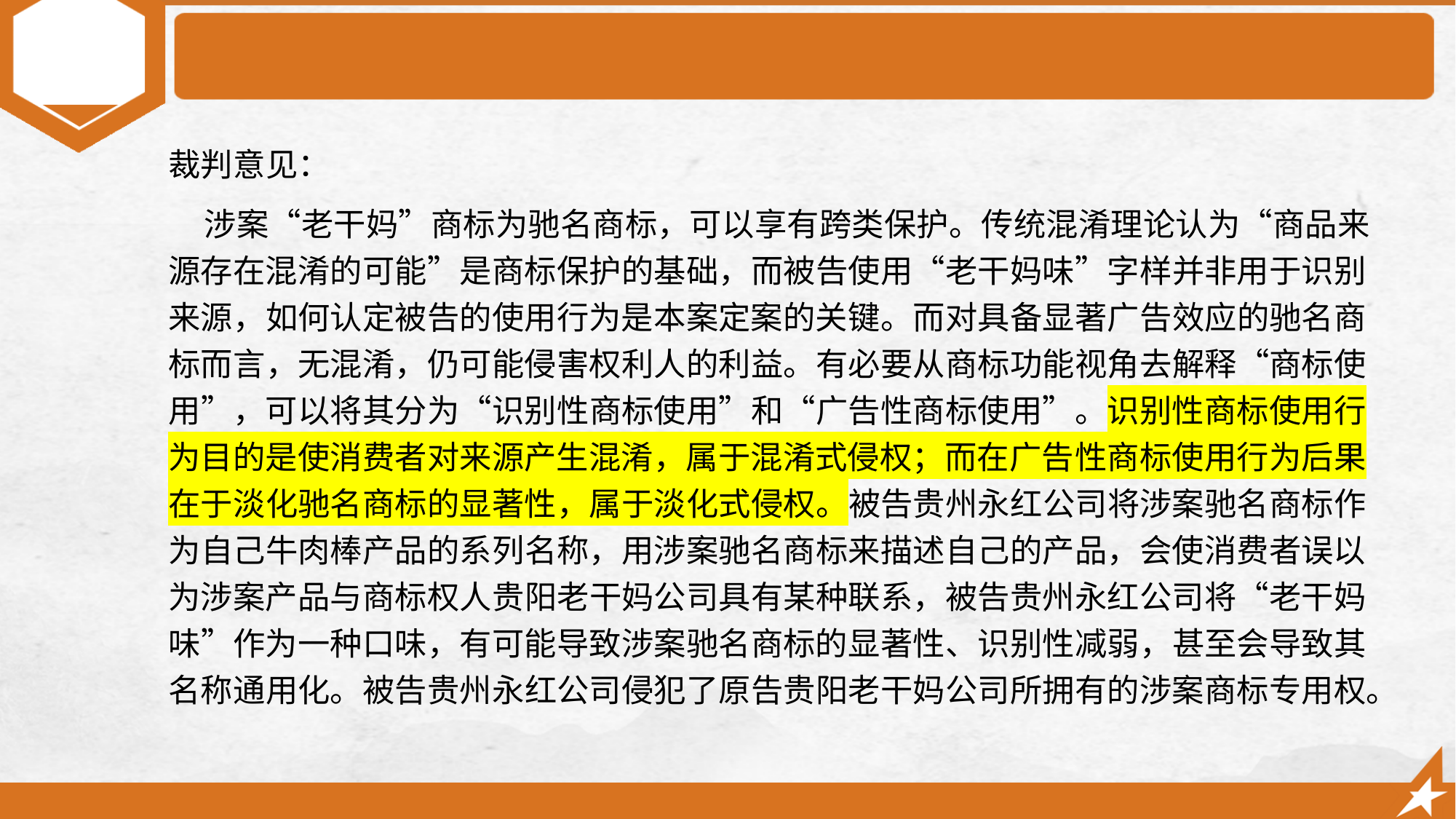

裁判意见：
    涉案“老干妈”商标为驰名商标，可以享有跨类保护。传统混淆理论认为“商品来源存在混淆的可能”是商标保护的基础，而被告使用“老干妈味”字样并非用于识别来源，如何认定被告的使用行为是本案定案的关键。而对具备显著广告效应的驰名商标而言，无混淆，仍可能侵害权利人的利益。有必要从商标功能视角去解释“商标使用”，可以将其分为“识别性商标使用”和“广告性商标使用”。识别性商标使用行为目的是使消费者对来源产生混淆，属于混淆式侵权；而在广告性商标使用行为后果在于淡化驰名商标的显著性，属于淡化式侵权。被告贵州永红公司将涉案驰名商标作为自己牛肉棒产品的系列名称，用涉案驰名商标来描述自己的产品，会使消费者误以为涉案产品与商标权人贵阳老干妈公司具有某种联系，被告贵州永红公司将“老干妈味”作为一种口味，有可能导致涉案驰名商标的显著性、识别性减弱，甚至会导致其名称通用化。被告贵州永红公司侵犯了原告贵阳老干妈公司所拥有的涉案商标专用权。